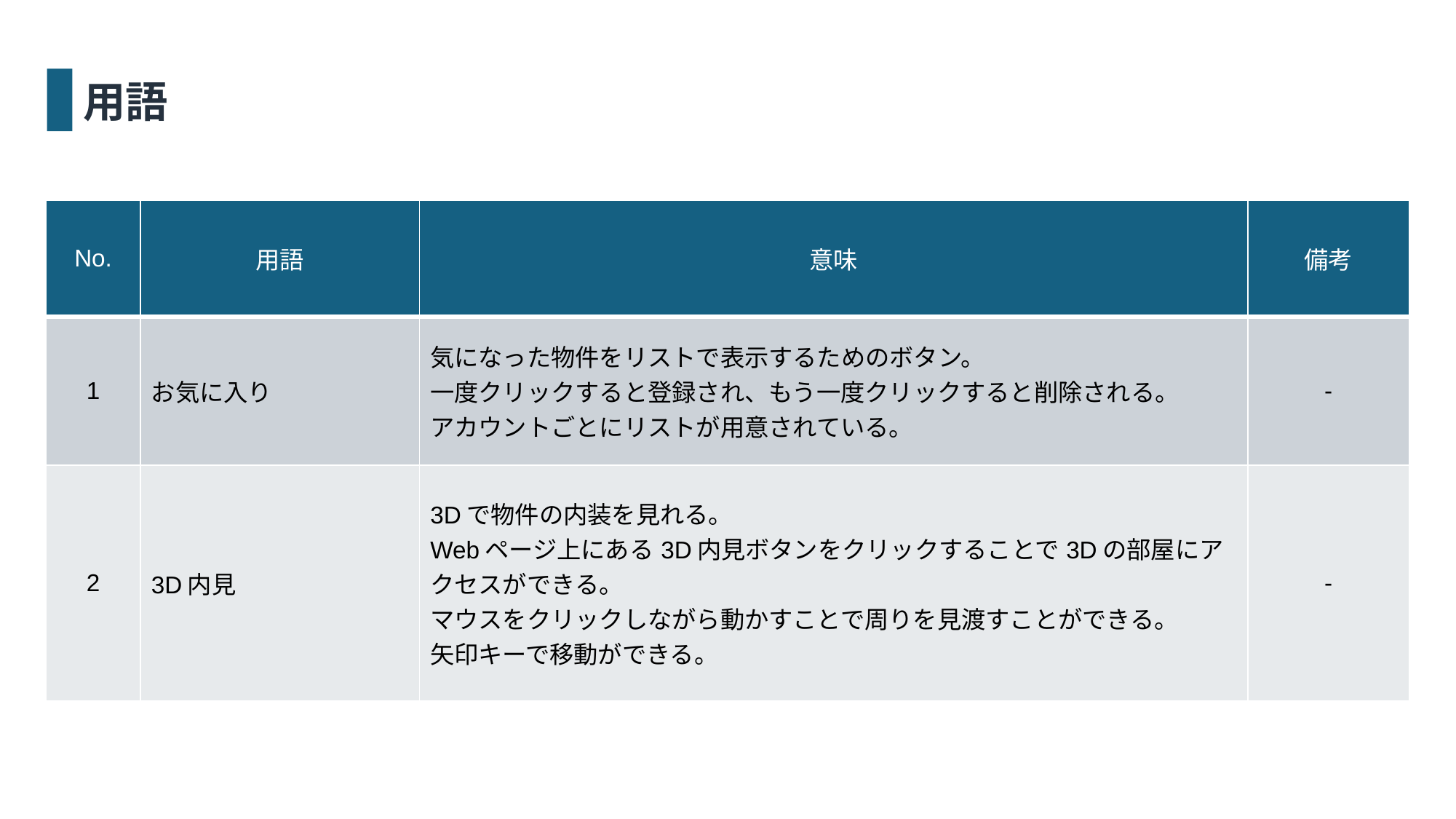

用語
| No. | 用語 | 意味 | 備考 |
| --- | --- | --- | --- |
| 1 | お気に入り | 気になった物件をリストで表示するためのボタン。 一度クリックすると登録され、もう一度クリックすると削除される。 アカウントごとにリストが用意されている。 | - |
| 2 | 3D内見 | 3Dで物件の内装を見れる。 Webページ上にある3D内見ボタンをクリックすることで3Dの部屋にアクセスができる。 マウスをクリックしながら動かすことで周りを見渡すことができる。 矢印キーで移動ができる。 | - |

2-2 非機能要求